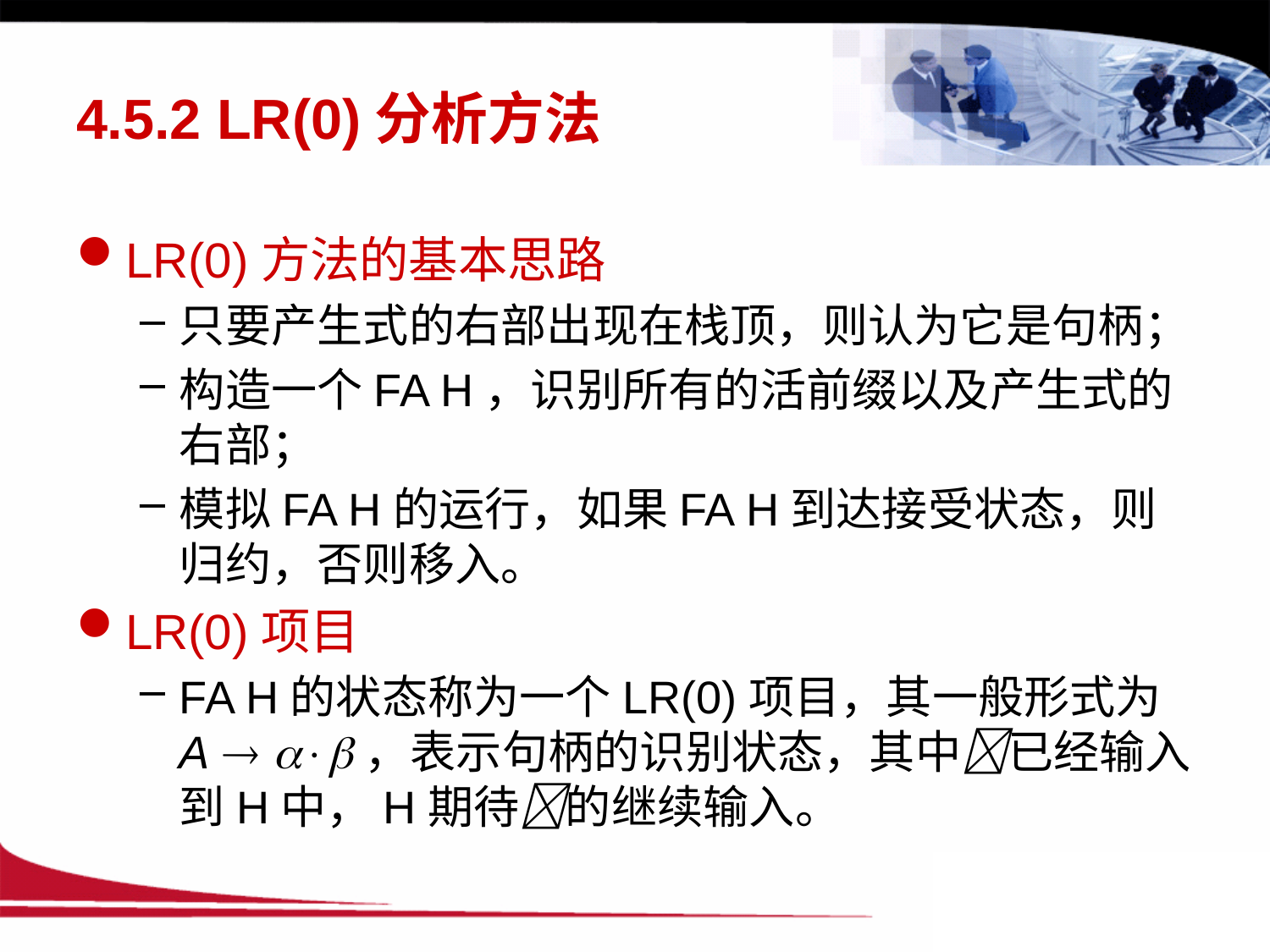

# 4.5.2 LR(0)分析方法
LR(0)方法的基本思路
只要产生式的右部出现在栈顶，则认为它是句柄；
构造一个FA H，识别所有的活前缀以及产生式的右部；
模拟FA H的运行，如果FA H到达接受状态，则归约，否则移入。
LR(0)项目
FA H的状态称为一个LR(0)项目，其一般形式为A → α⋅β，表示句柄的识别状态，其中α已经输入到H中，H期待β的继续输入。